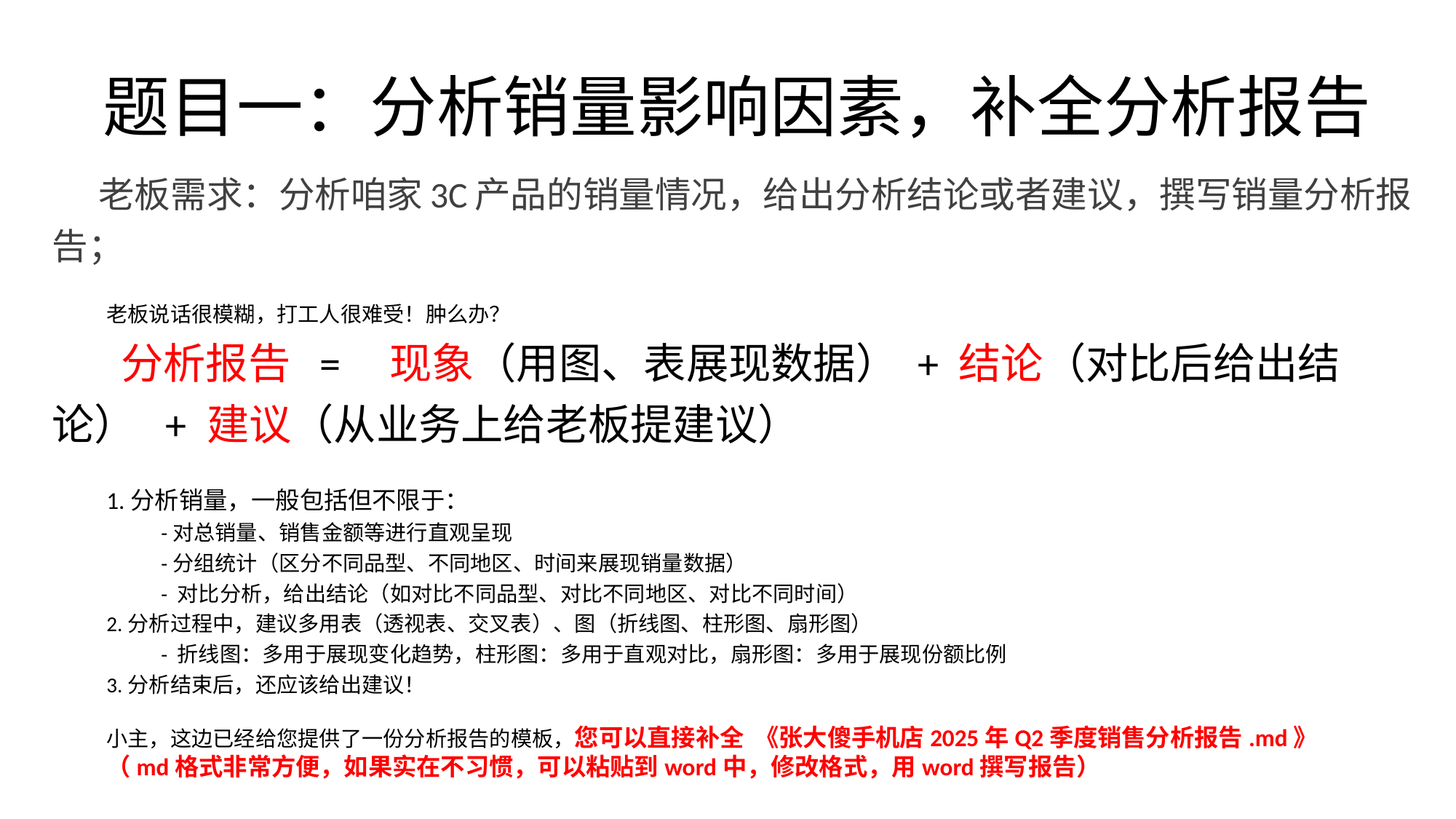

# 题目一：分析销量影响因素，补全分析报告
老板需求：分析咱家3C产品的销量情况，给出分析结论或者建议，撰写销量分析报告；

老板说话很模糊，打工人很难受！肿么办？
  分析报告  =    现象（用图、表展现数据） + 结论（对比后给出结论）  + 建议（从业务上给老板提建议）

1.分析销量，一般包括但不限于：
-对总销量、销售金额等进行直观呈现
-分组统计（区分不同品型、不同地区、时间来展现销量数据）
- 对比分析，给出结论（如对比不同品型、对比不同地区、对比不同时间）
2.分析过程中，建议多用表（透视表、交叉表）、图（折线图、柱形图、扇形图）
- 折线图：多用于展现变化趋势，柱形图：多用于直观对比，扇形图：多用于展现份额比例
3.分析结束后，还应该给出建议！

小主，这边已经给您提供了一份分析报告的模板，您可以直接补全  《张大傻手机店2025年Q2季度销售分析报告.md》
（md格式非常方便，如果实在不习惯，可以粘贴到word中，修改格式，用word撰写报告）